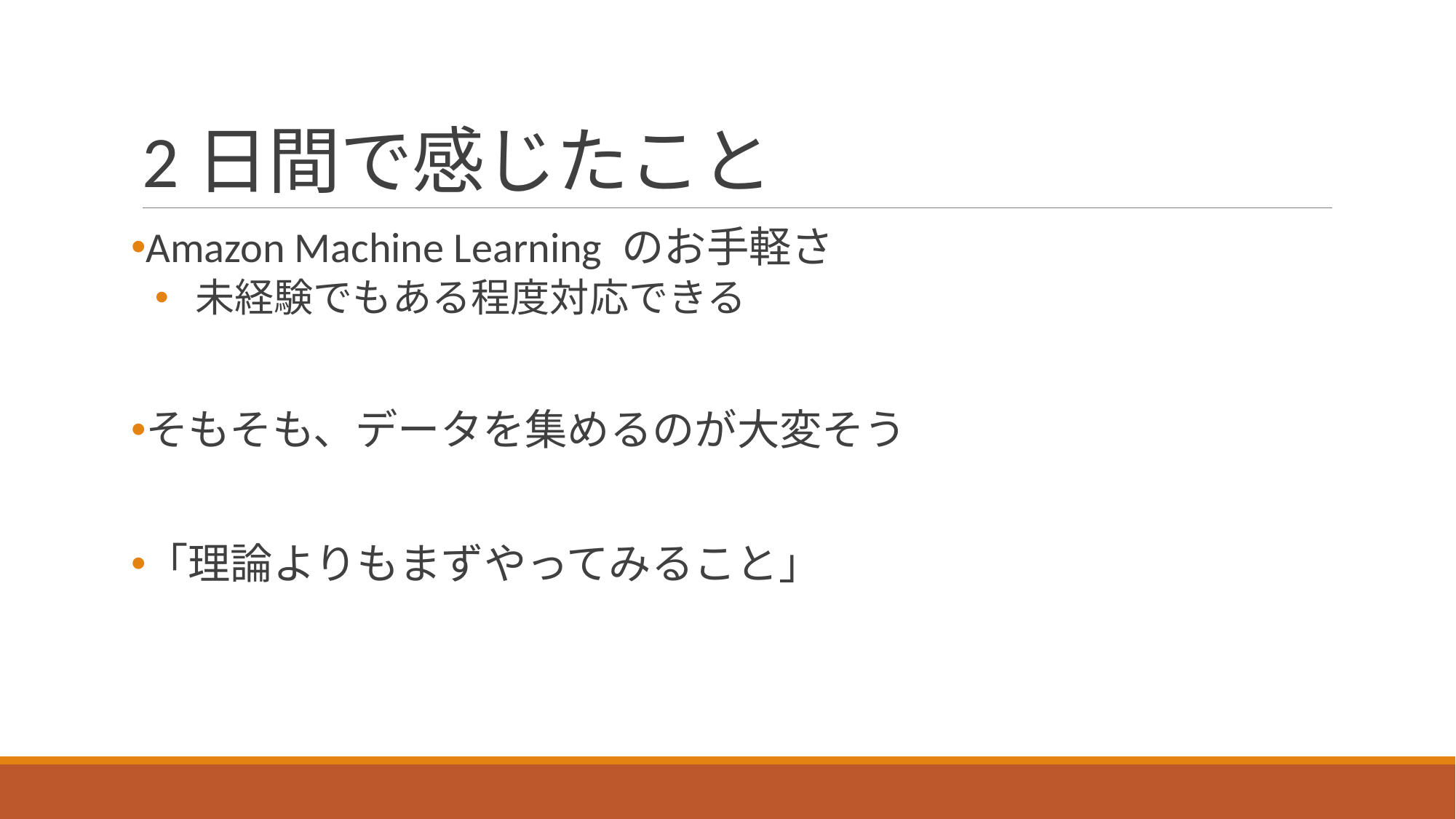

# 2日間で感じたこと
Amazon Machine Learning のお手軽さ
 未経験でもある程度対応できる

そもそも、データを集めるのが大変そう

「理論よりもまずやってみること」